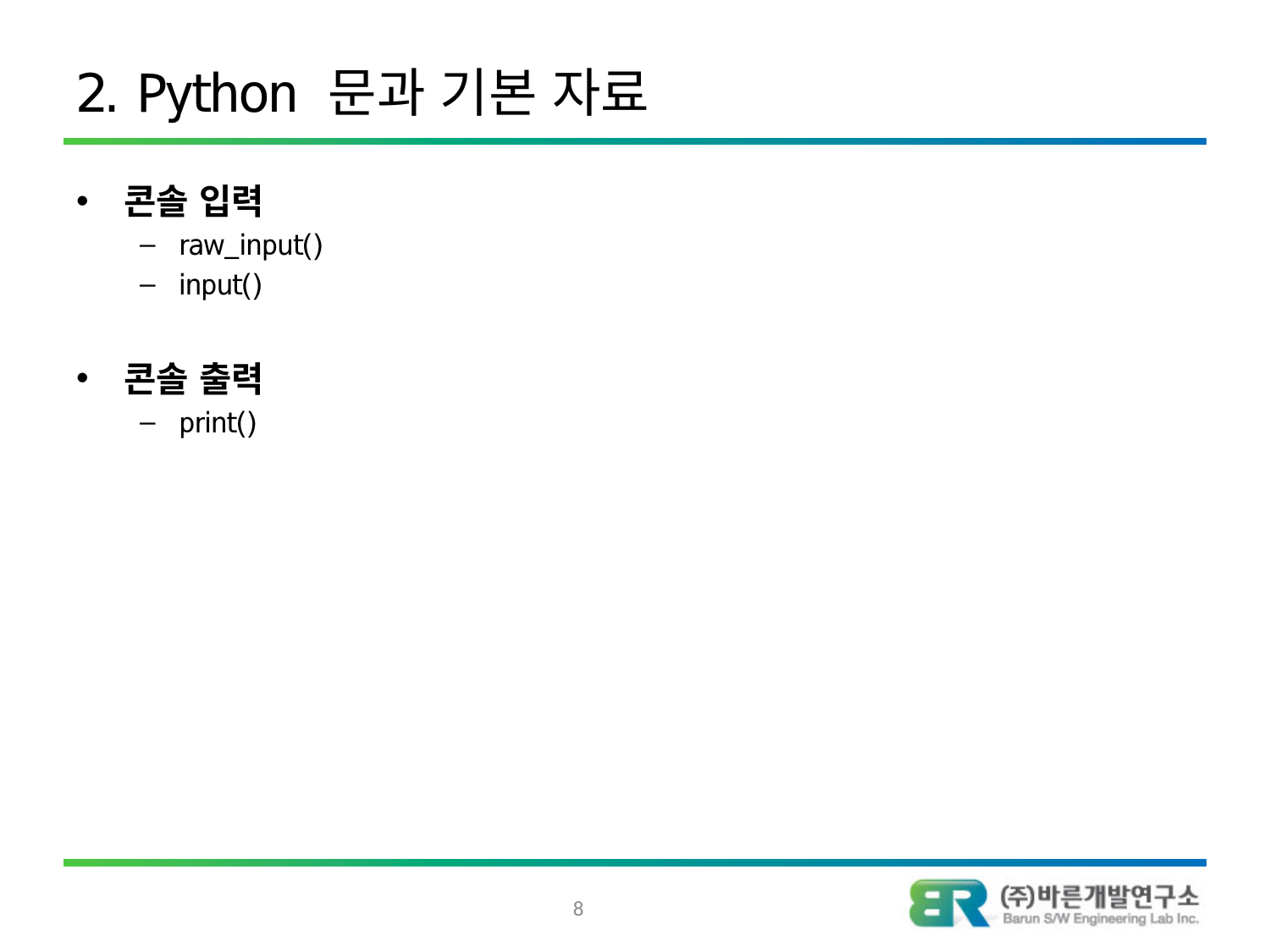

# 2. Python 문과 기본 자료
콘솔 입력
raw_input()
input()

콘솔 출력
print()

8